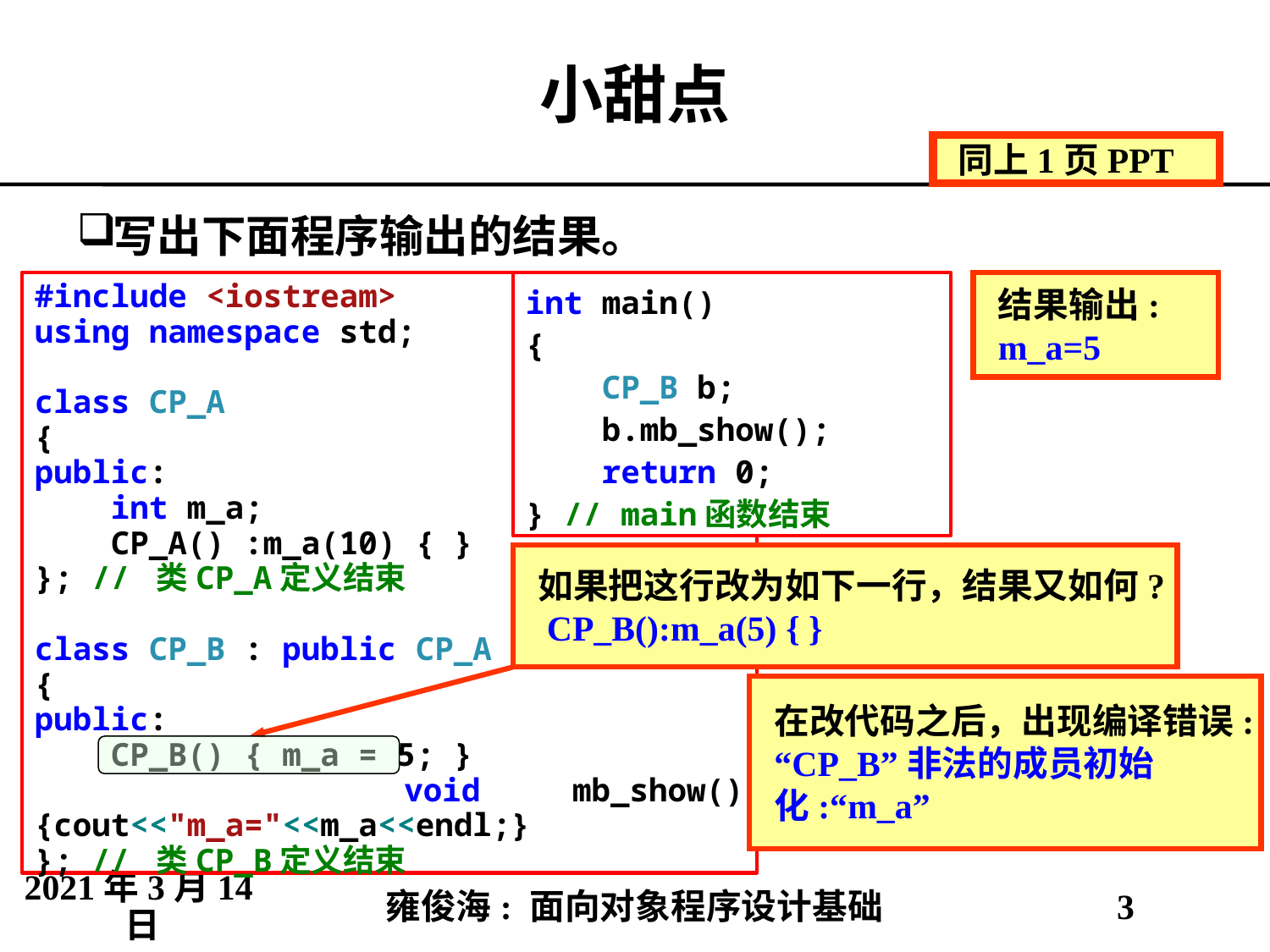

# 小甜点
同上1页PPT

写出下面程序输出的结果。
#include <iostream>
using namespace std;

class CP_A
{
public:
    int m_a;
    CP_A() :m_a(10) { }
}; // 类CP_A定义结束

class CP_B : public CP_A
{
public:
    CP_B() { m_a = 5; }
    void mb_show(){cout<<"m_a="<<m_a<<endl;}
}; // 类CP_B定义结束
结果输出:
m_a=5
int main()
{
    CP_B b;
    b.mb_show();
    return 0;
} // main函数结束
如果把这行改为如下一行，结果又如何?
 CP_B():m_a(5) { }
在改代码之后，出现编译错误:
“CP_B”非法的成员初始化:“m_a”

2021年3月14日
雍俊海: 面向对象程序设计基础
3